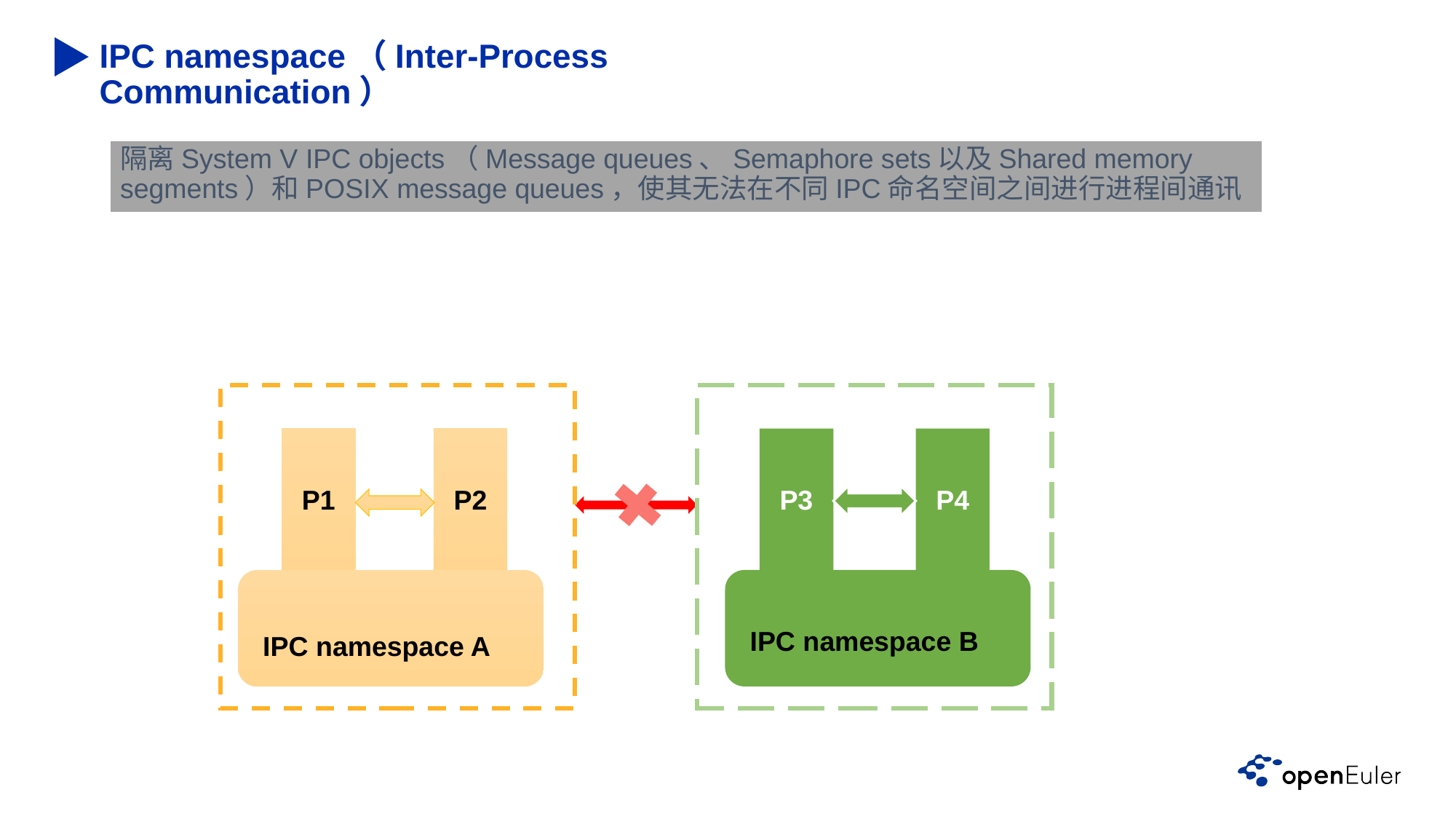

IPC namespace（Inter-Process Communication）
隔离System V IPC objects（Message queues、Semaphore sets以及Shared memory segments）和POSIX message queues，使其无法在不同IPC命名空间之间进行进程间通讯

P1
P2
P3
P4

IPC namespace B
IPC namespace A